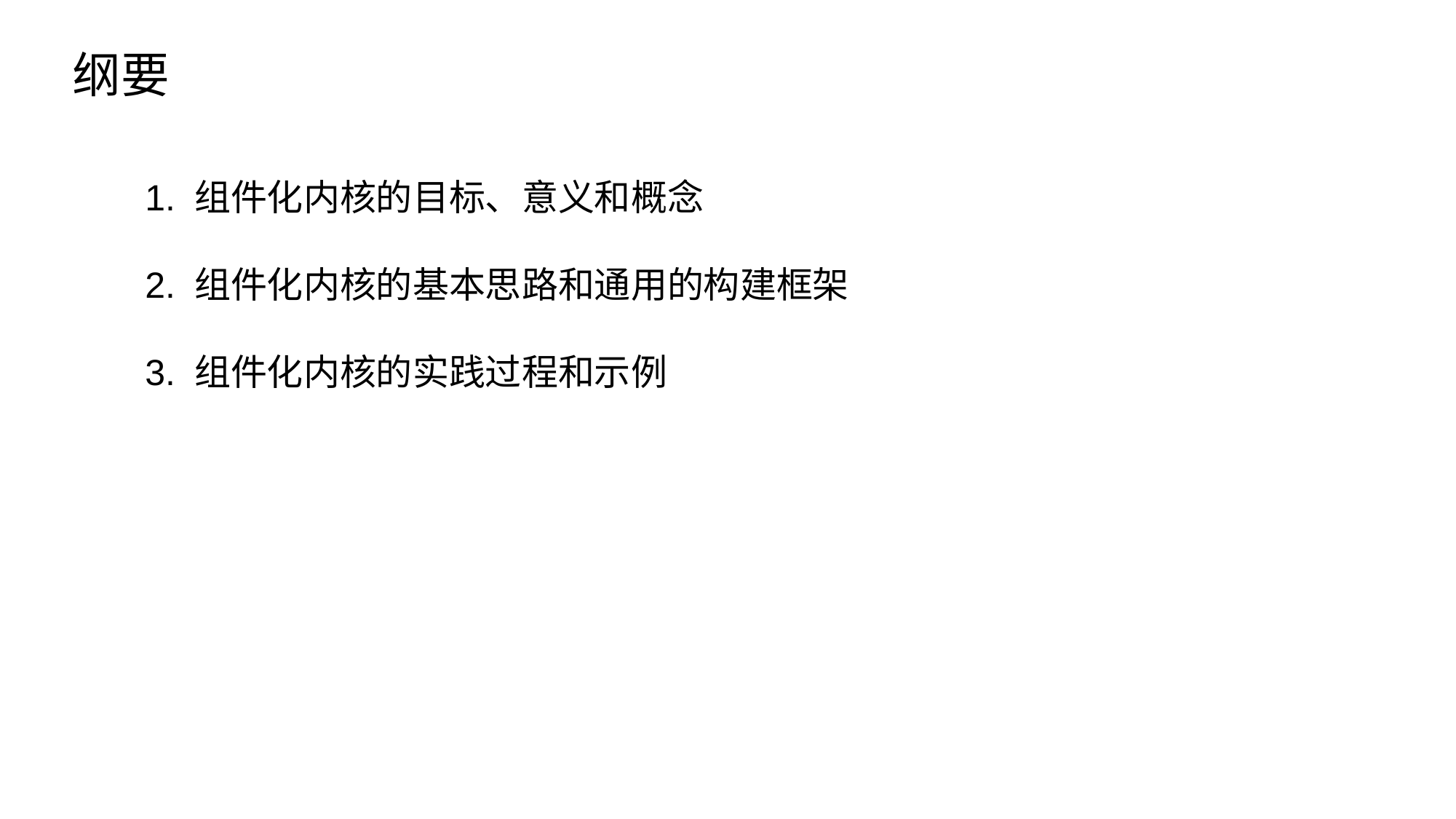

纲要
1. 组件化内核的目标、意义和概念

2. 组件化内核的基本思路和通用的构建框架

3. 组件化内核的实践过程和示例